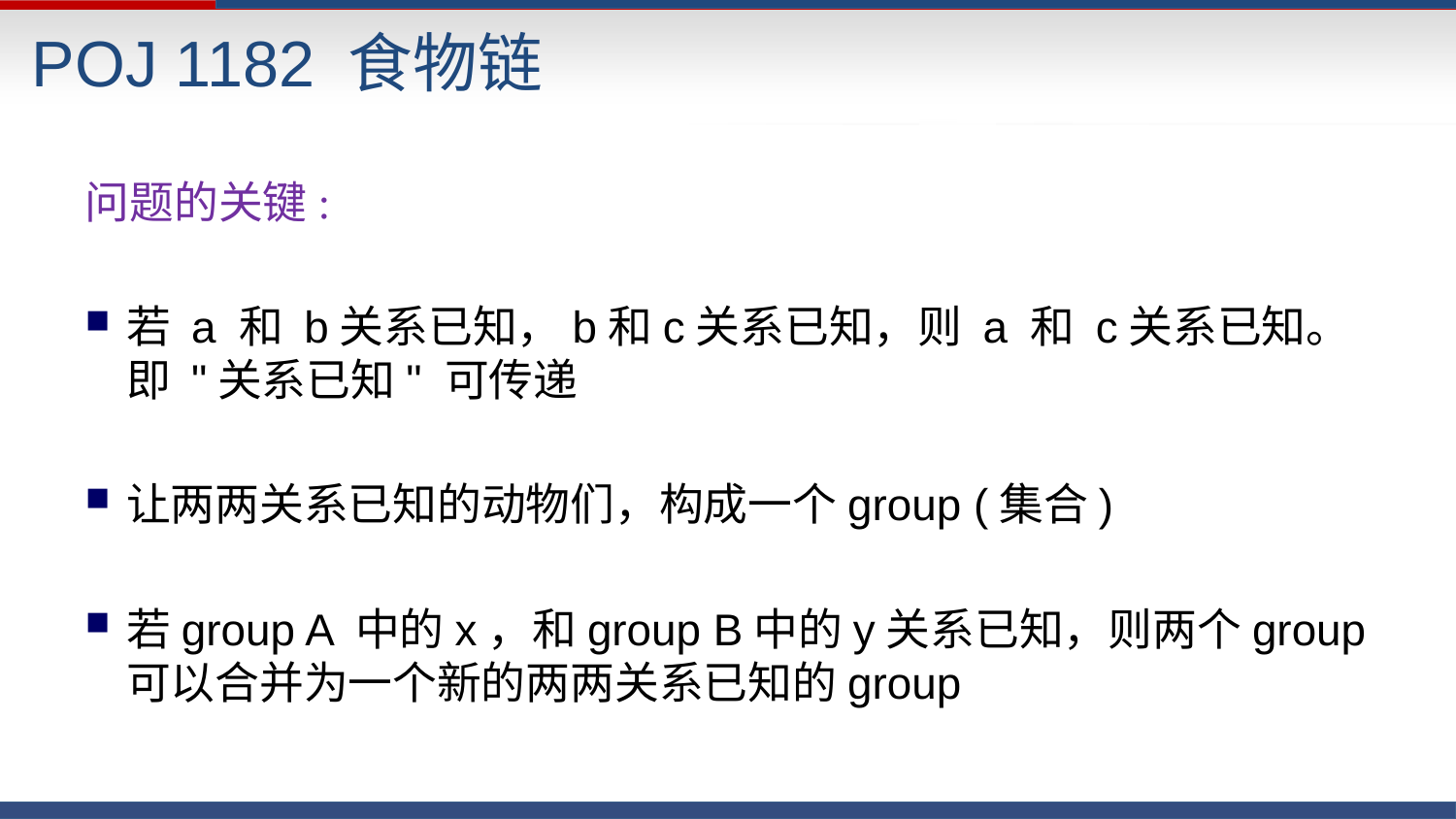

# POJ 1182 食物链
问题的关键:

若 a 和 b关系已知，b和c关系已知，则 a 和 c关系已知。即 "关系已知" 可传递

让两两关系已知的动物们，构成一个group (集合)

若group A 中的x，和group B中的y关系已知，则两个group可以合并为一个新的两两关系已知的group